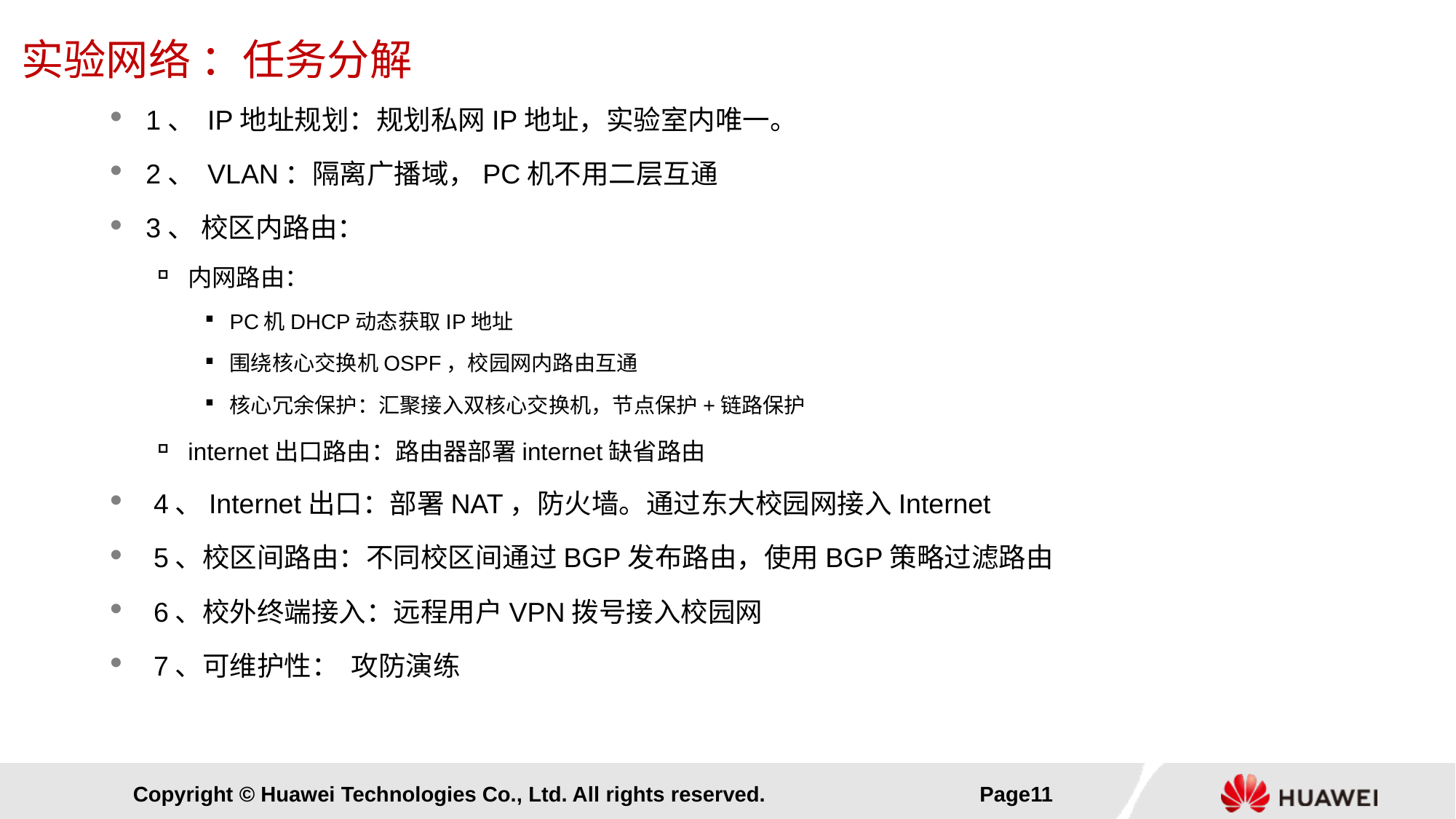

# 实验网络 ：任务分解
1、 IP地址规划：规划私网IP地址，实验室内唯一。
2、 VLAN：隔离广播域，PC机不用二层互通
3、 校区内路由：
内网路由：
PC机DHCP动态获取IP地址
围绕核心交换机OSPF，校园网内路由互通
核心冗余保护：汇聚接入双核心交换机，节点保护+链路保护
internet出口路由：路由器部署internet缺省路由
 4、Internet出口：部署NAT，防火墙。通过东大校园网接入Internet
 5、校区间路由：不同校区间通过BGP发布路由，使用BGP策略过滤路由
 6、校外终端接入：远程用户VPN拨号接入校园网
 7、可维护性：  攻防演练
Page11